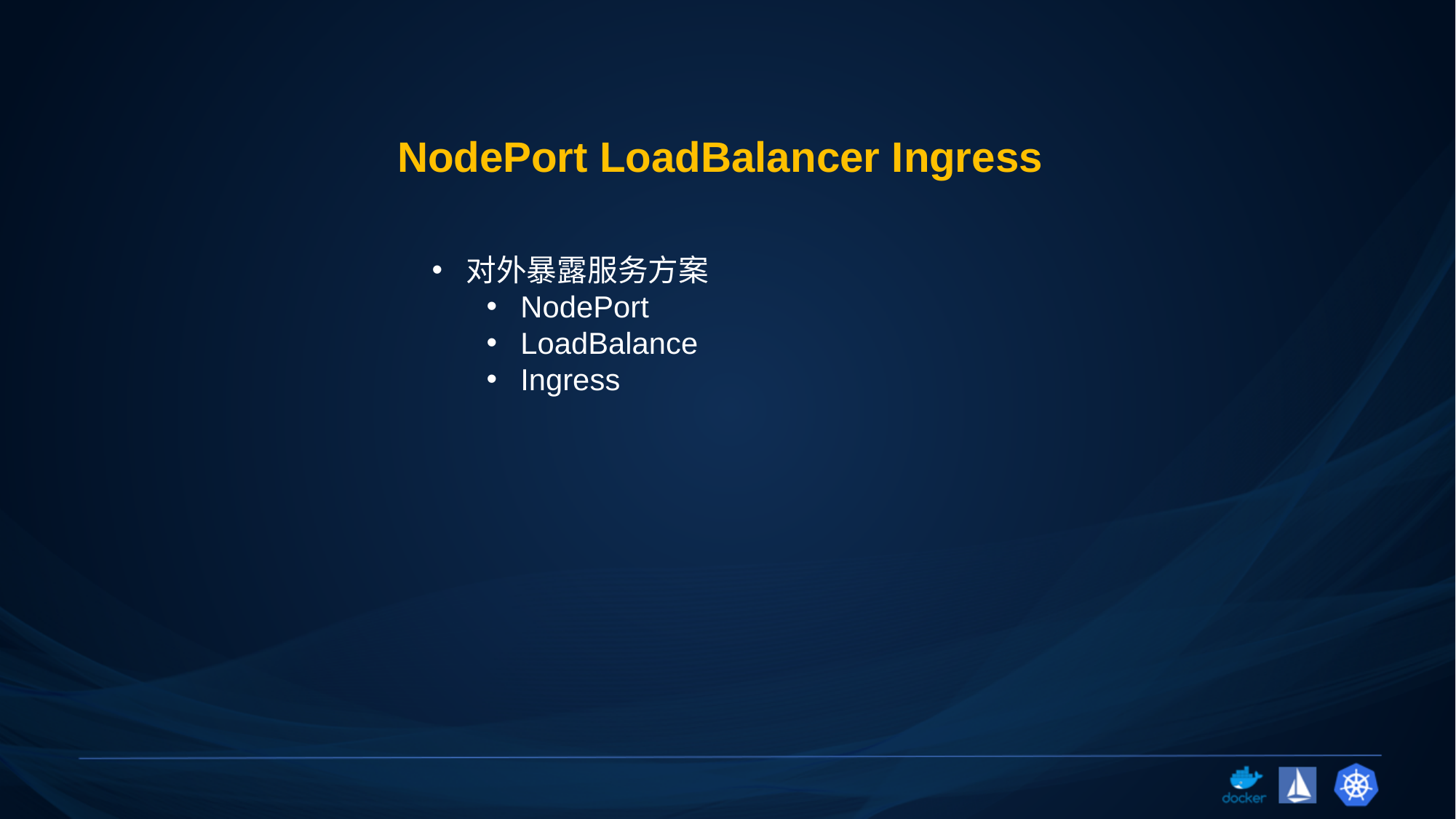

NodePort LoadBalancer Ingress
对外暴露服务方案
NodePort
LoadBalance
Ingress